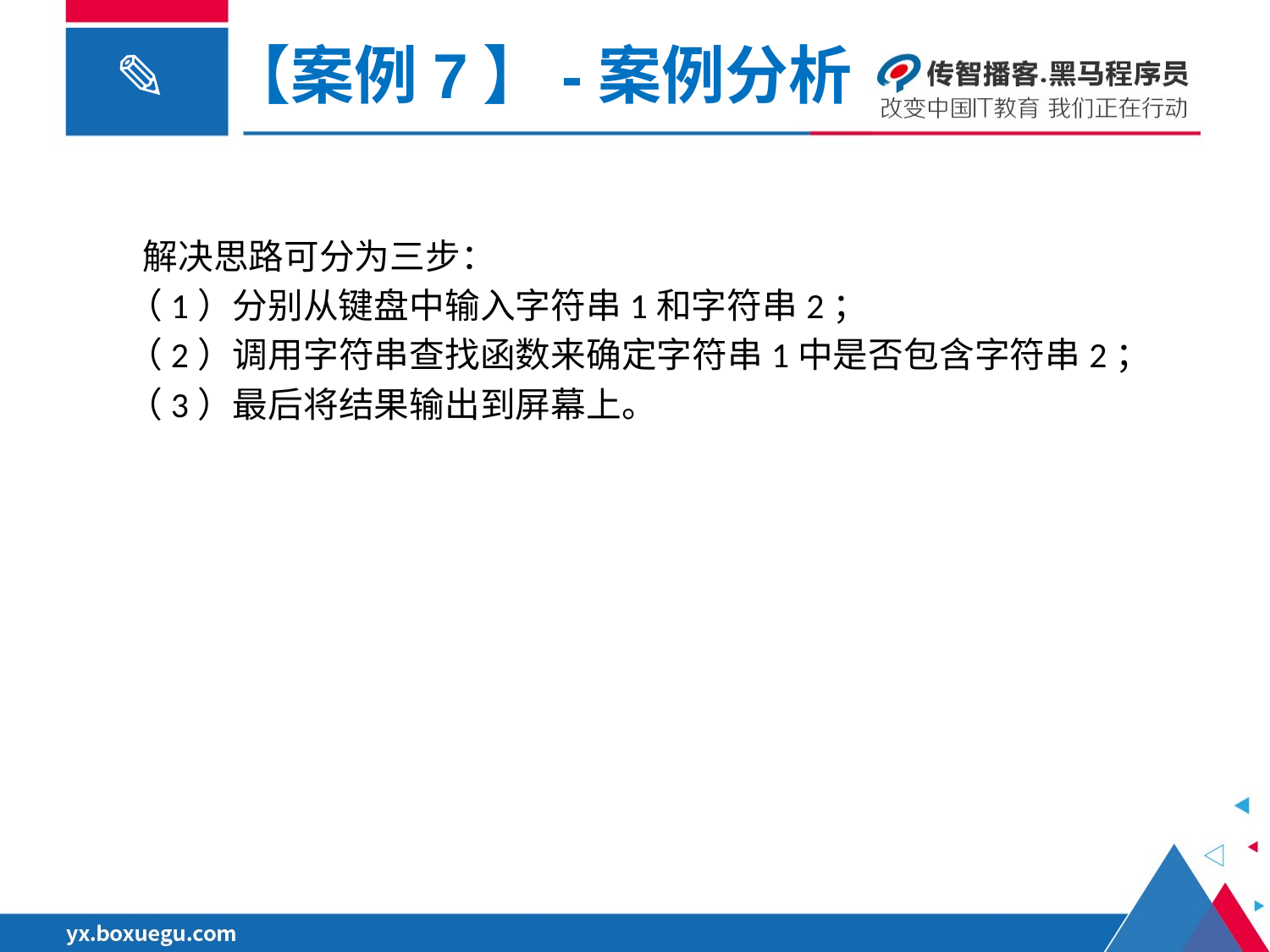

【案例7】-案例分析
       解决思路可分为三步：
     （1）分别从键盘中输入字符串1和字符串2；
     （2）调用字符串查找函数来确定字符串1中是否包含字符串2；
     （3）最后将结果输出到屏幕上。